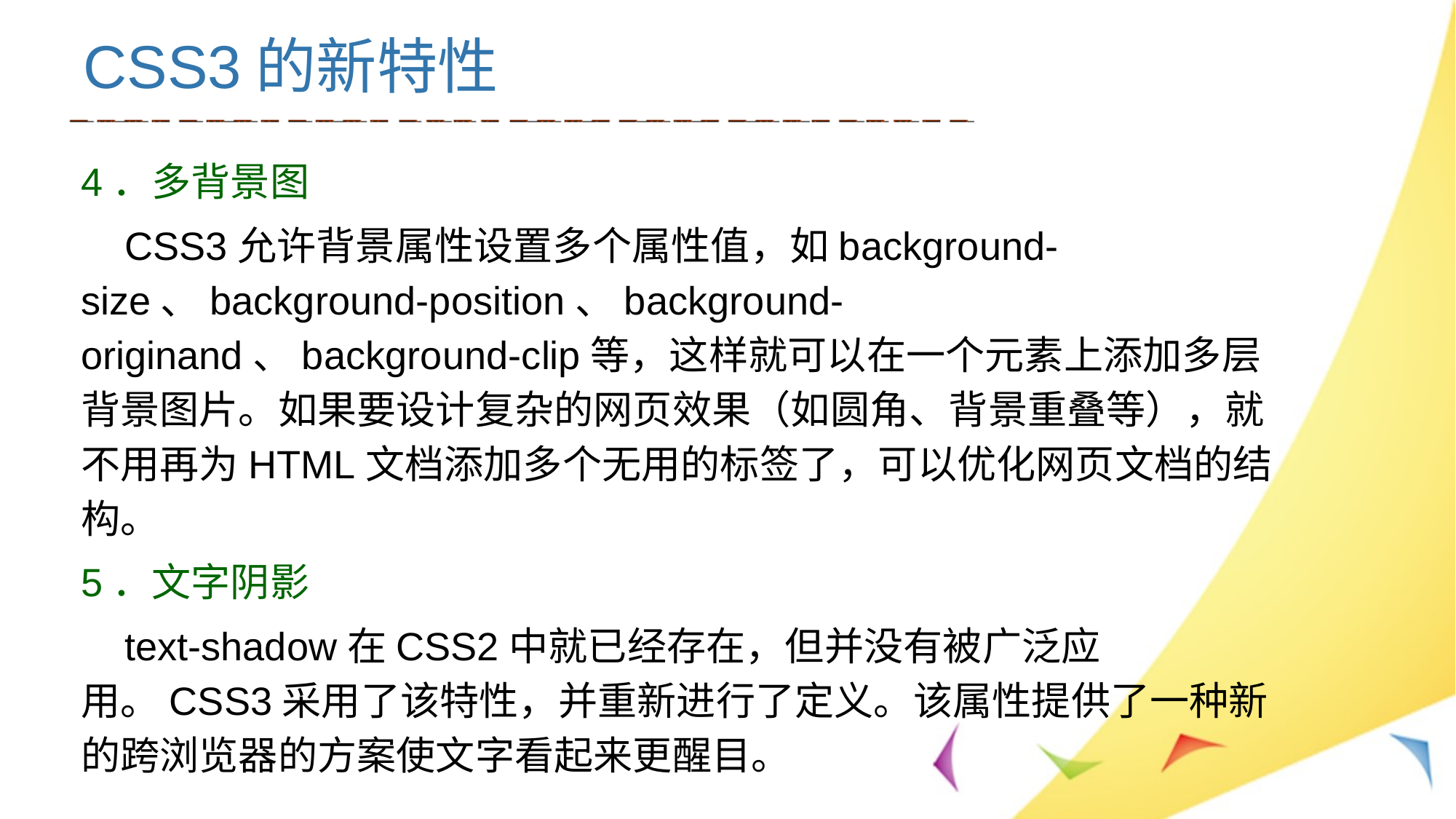

CSS3的新特性
4．多背景图
    CSS3允许背景属性设置多个属性值，如background-size、background-position、background-originand、background-clip等，这样就可以在一个元素上添加多层背景图片。如果要设计复杂的网页效果（如圆角、背景重叠等），就不用再为HTML文档添加多个无用的标签了，可以优化网页文档的结构。
5．文字阴影
    text-shadow在CSS2中就已经存在，但并没有被广泛应用。CSS3采用了该特性，并重新进行了定义。该属性提供了一种新的跨浏览器的方案使文字看起来更醒目。